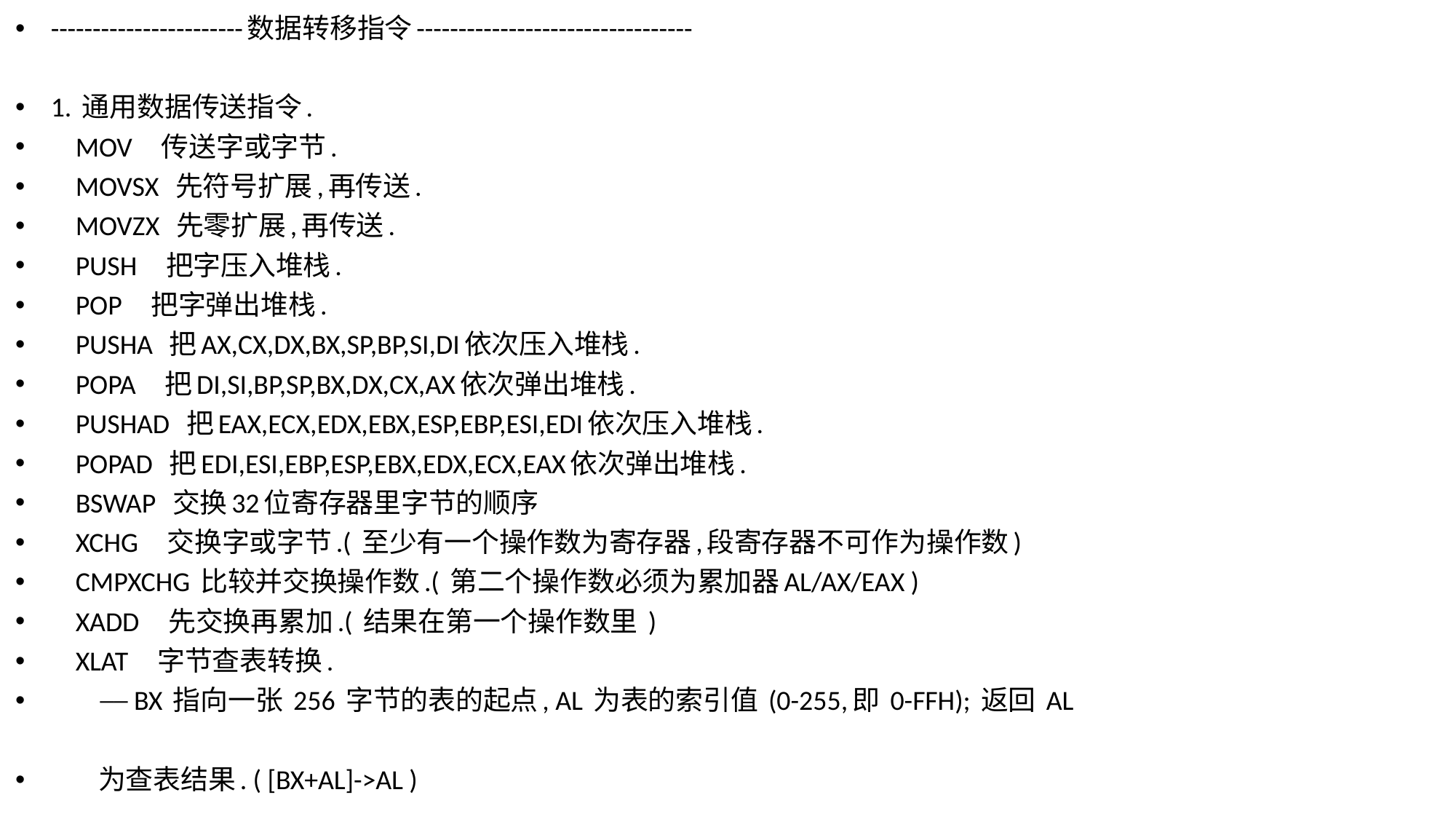

-----------------------数据转移指令---------------------------------

1. 通用数据传送指令.
    MOV    传送字或字节.
    MOVSX  先符号扩展,再传送.
    MOVZX  先零扩展,再传送.
    PUSH    把字压入堆栈.
    POP    把字弹出堆栈.
    PUSHA  把AX,CX,DX,BX,SP,BP,SI,DI依次压入堆栈.
    POPA    把DI,SI,BP,SP,BX,DX,CX,AX依次弹出堆栈.
    PUSHAD  把EAX,ECX,EDX,EBX,ESP,EBP,ESI,EDI依次压入堆栈.
    POPAD  把EDI,ESI,EBP,ESP,EBX,EDX,ECX,EAX依次弹出堆栈.
    BSWAP  交换32位寄存器里字节的顺序
    XCHG    交换字或字节.( 至少有一个操作数为寄存器,段寄存器不可作为操作数)
    CMPXCHG 比较并交换操作数.( 第二个操作数必须为累加器AL/AX/EAX )
    XADD    先交换再累加.( 结果在第一个操作数里 )
    XLAT    字节查表转换.
        ── BX 指向一张 256 字节的表的起点, AL 为表的索引值 (0-255,即 0-FFH); 返回 AL

       为查表结果. ( [BX+AL]->AL )